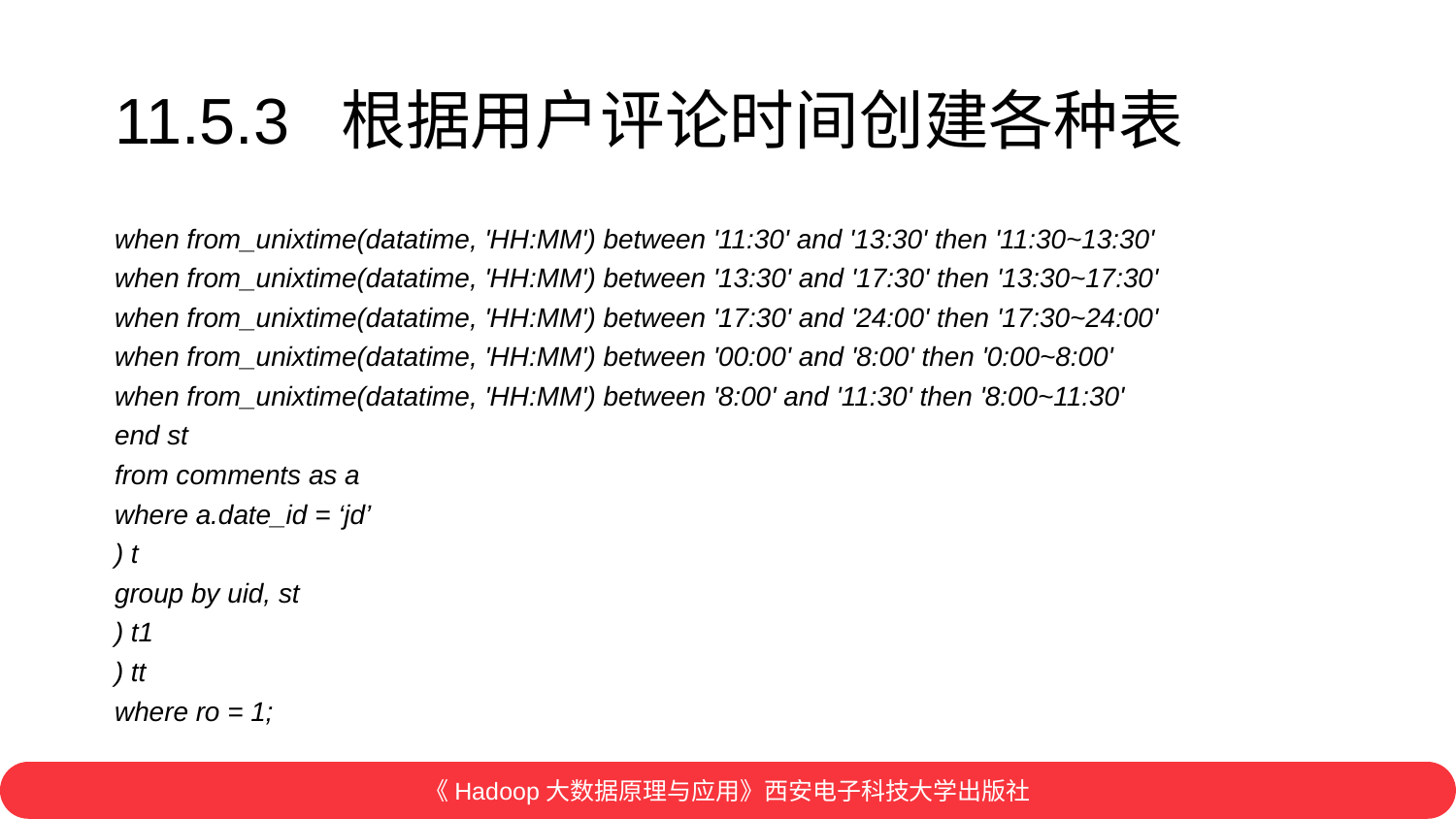

# 11.5.3  根据用户评论时间创建各种表
when from_unixtime(datatime, 'HH:MM') between '11:30' and '13:30' then '11:30~13:30'
when from_unixtime(datatime, 'HH:MM') between '13:30' and '17:30' then '13:30~17:30'
when from_unixtime(datatime, 'HH:MM') between '17:30' and '24:00' then '17:30~24:00'
when from_unixtime(datatime, 'HH:MM') between '00:00' and '8:00' then '0:00~8:00'
when from_unixtime(datatime, 'HH:MM') between '8:00' and '11:30' then '8:00~11:30'
end st
from comments as a
where a.date_id = ‘jd’
) t
group by uid, st
) t1
) tt
where ro = 1;